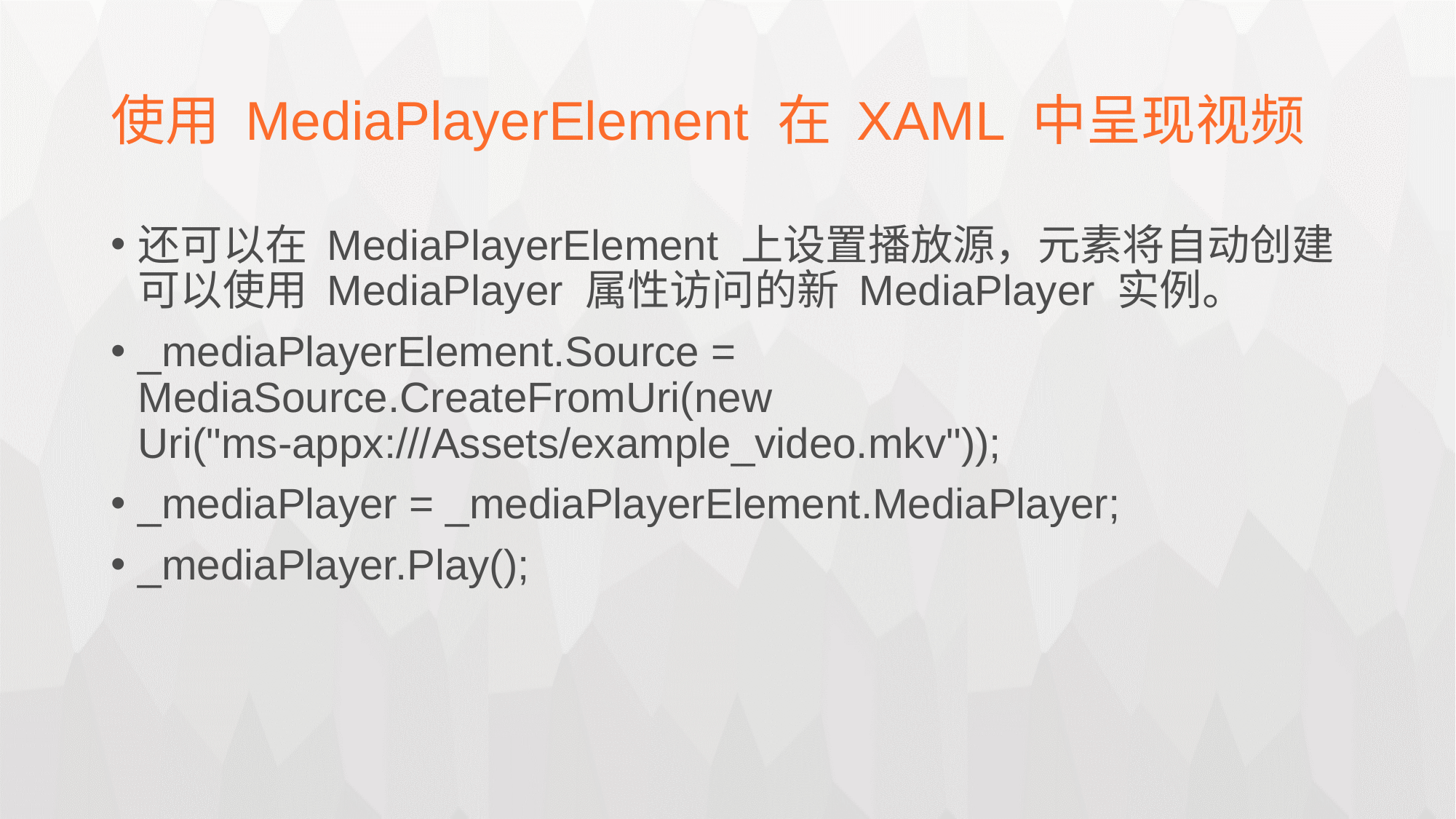

使用 MediaPlayerElement 在 XAML 中呈现视频
还可以在 MediaPlayerElement 上设置播放源，元素将自动创建可以使用 MediaPlayer 属性访问的新 MediaPlayer 实例。
_mediaPlayerElement.Source = MediaSource.CreateFromUri(new Uri("ms-appx:///Assets/example_video.mkv"));
_mediaPlayer = _mediaPlayerElement.MediaPlayer;
_mediaPlayer.Play();